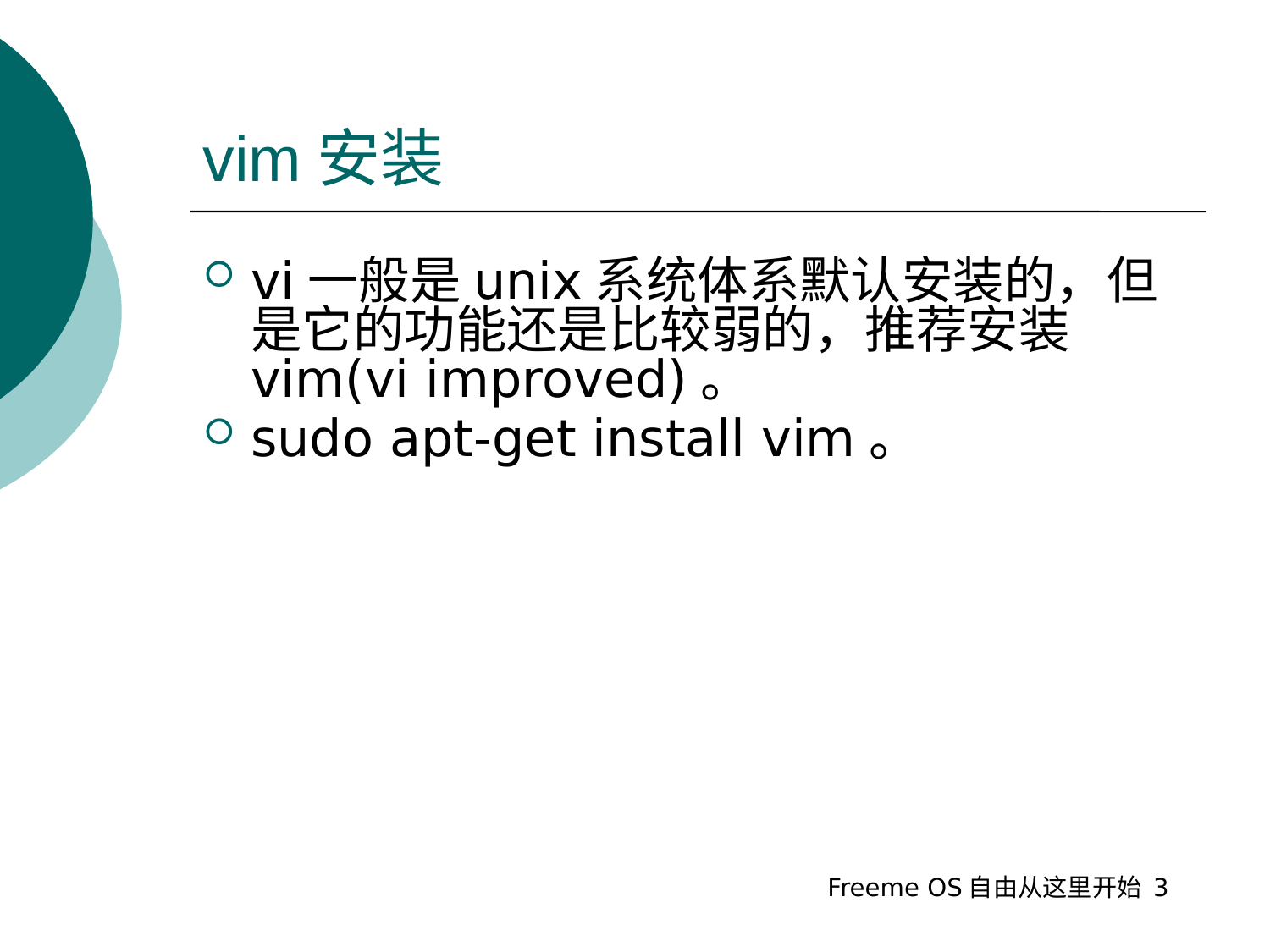

# vim安装
vi一般是unix系统体系默认安装的，但是它的功能还是比较弱的，推荐安装vim(vi improved)。
sudo apt-get install vim。